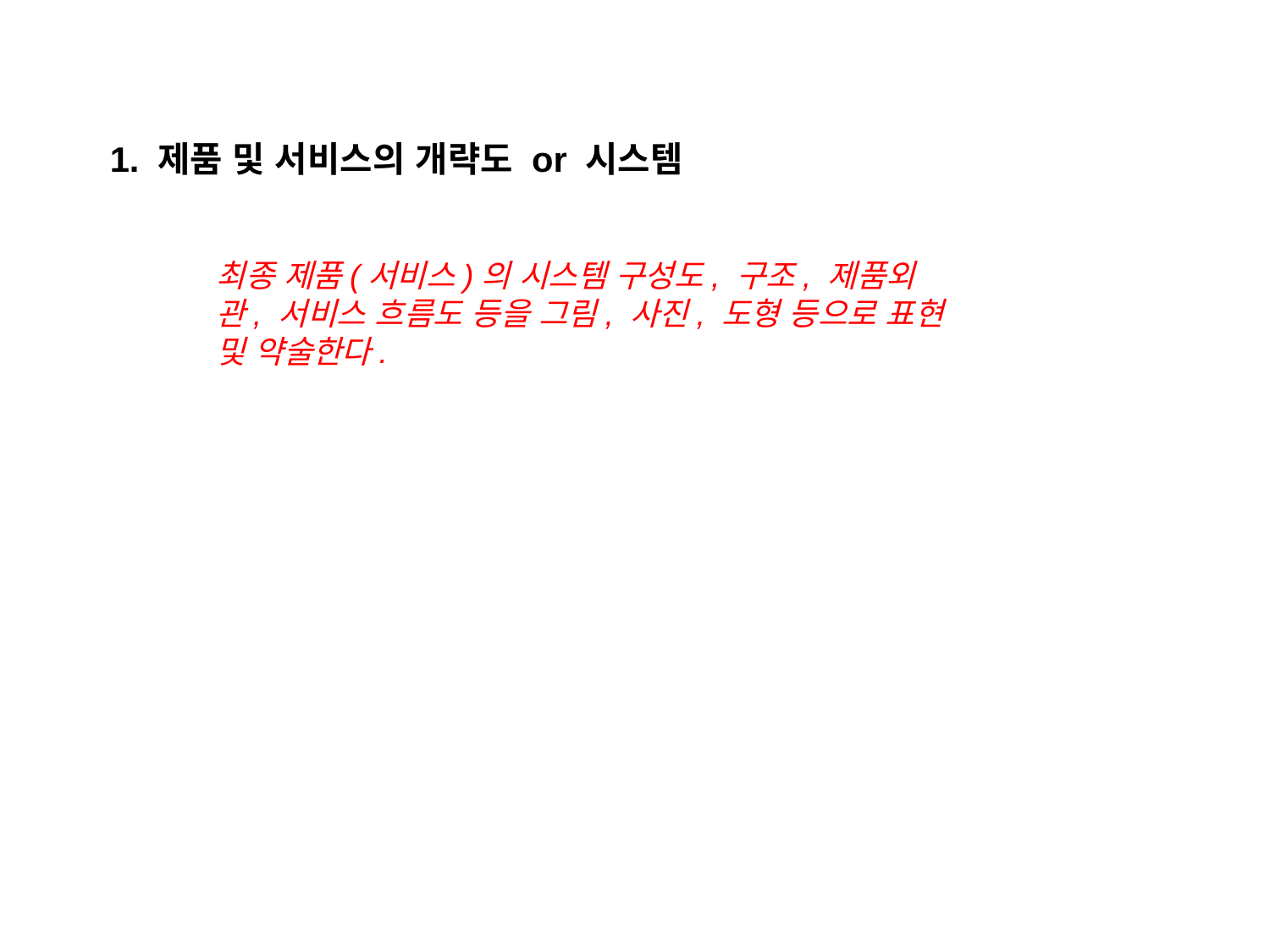

4. 제품 및 서비스
 시스템 구조
1. 제품 및 서비스의 개략도 or 시스템
최종 제품(서비스)의 시스템 구성도, 구조, 제품외관, 서비스 흐름도 등을 그림, 사진, 도형 등으로 표현 및 약술한다.